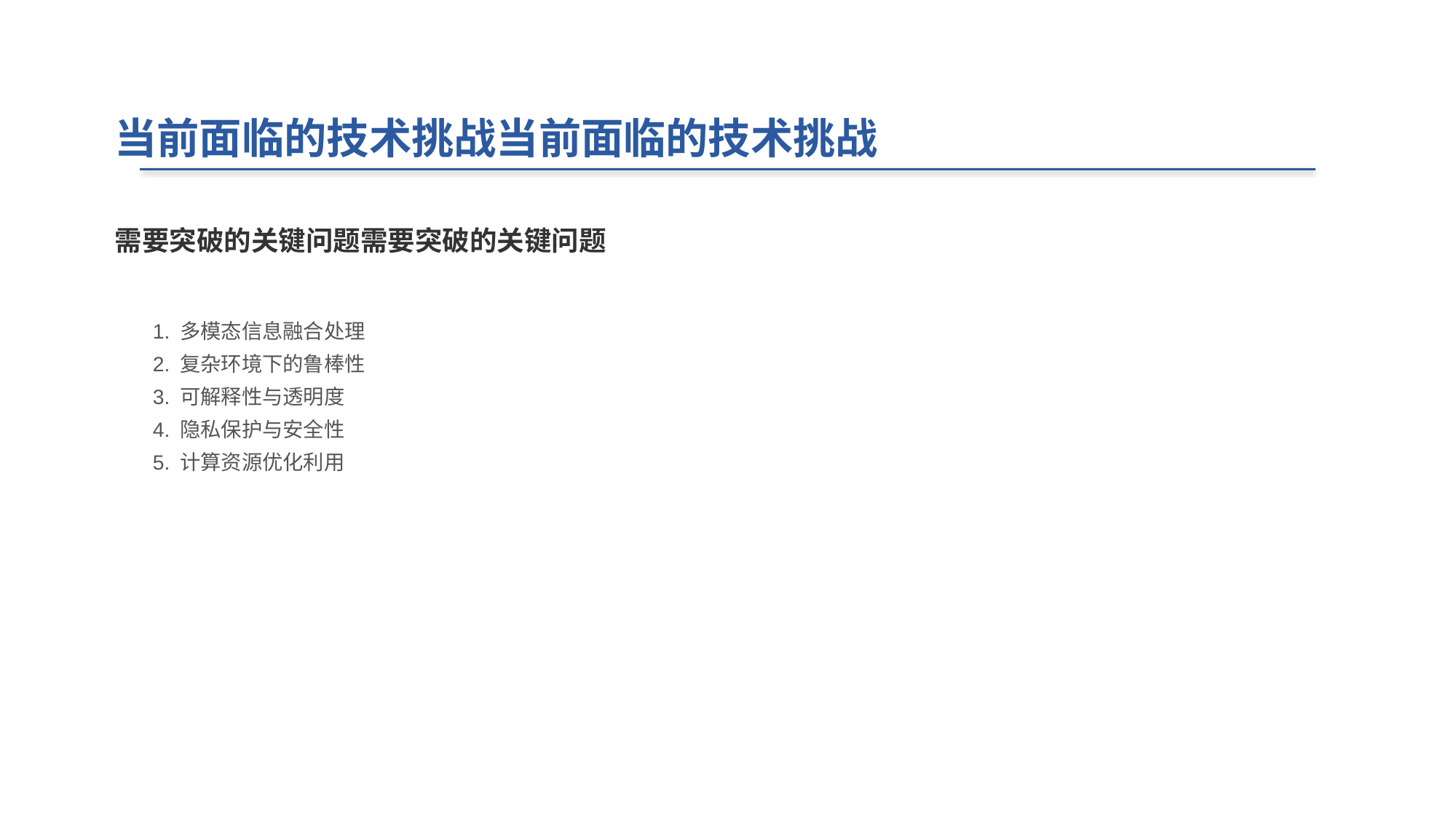

当前面临的技术挑战当前面临的技术挑战
需要突破的关键问题需要突破的关键问题
1. 多模态信息融合处理
2. 复杂环境下的鲁棒性
3. 可解释性与透明度
4. 隐私保护与安全性
5. 计算资源优化利用